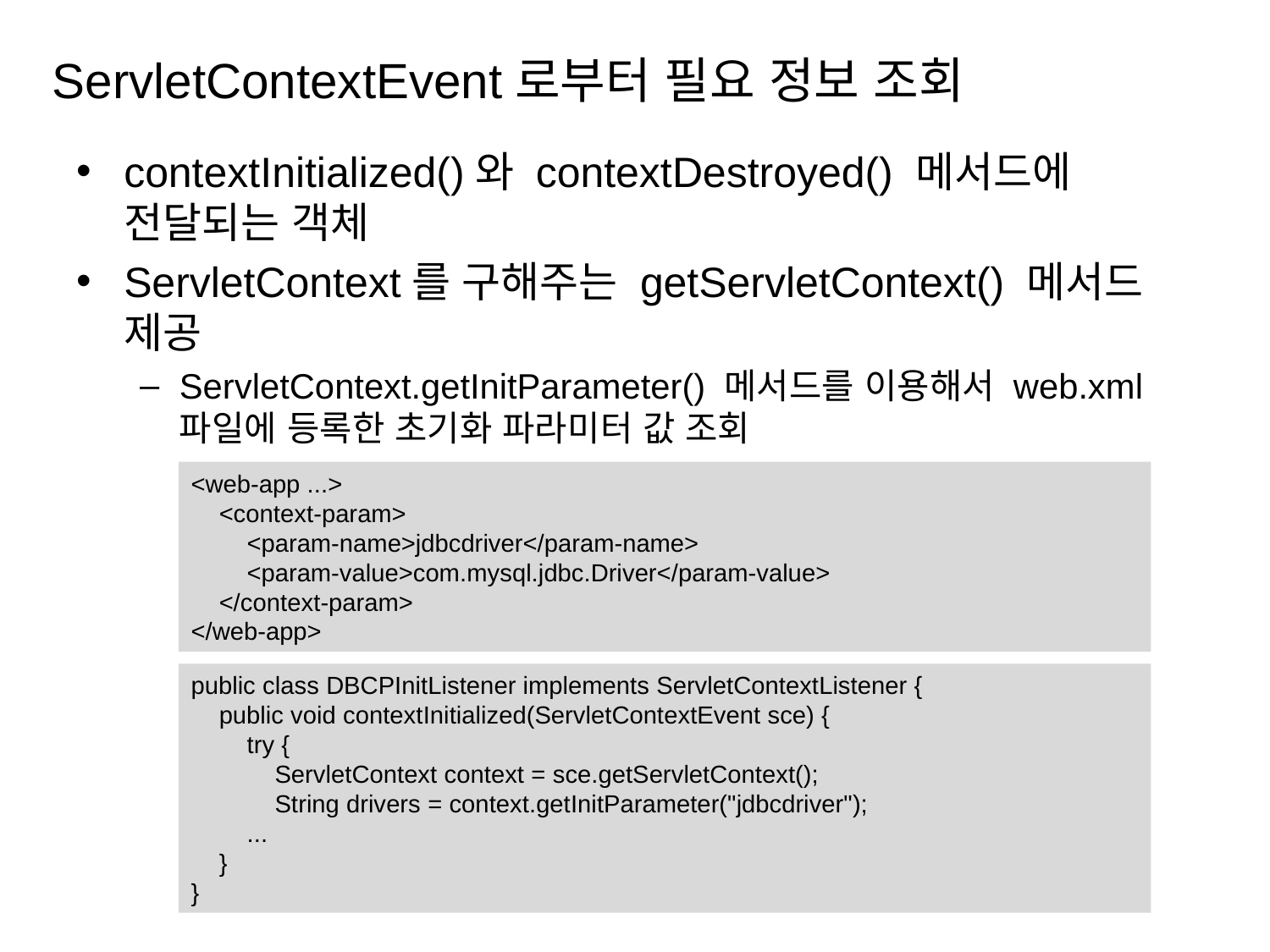

# ServletContextEvent로부터 필요 정보 조회
contextInitialized()와 contextDestroyed() 메서드에 전달되는 객체
ServletContext를 구해주는 getServletContext() 메서드 제공
ServletContext.getInitParameter() 메서드를 이용해서 web.xml 파일에 등록한 초기화 파라미터 값 조회
<web-app ...>
    <context-param>
        <param-name>jdbcdriver</param-name>
        <param-value>com.mysql.jdbc.Driver</param-value>
    </context-param>
</web-app>
public class DBCPInitListener implements ServletContextListener {
    public void contextInitialized(ServletContextEvent sce) {
        try {
            ServletContext context = sce.getServletContext();
            String drivers = context.getInitParameter("jdbcdriver");
        ...
    }
}